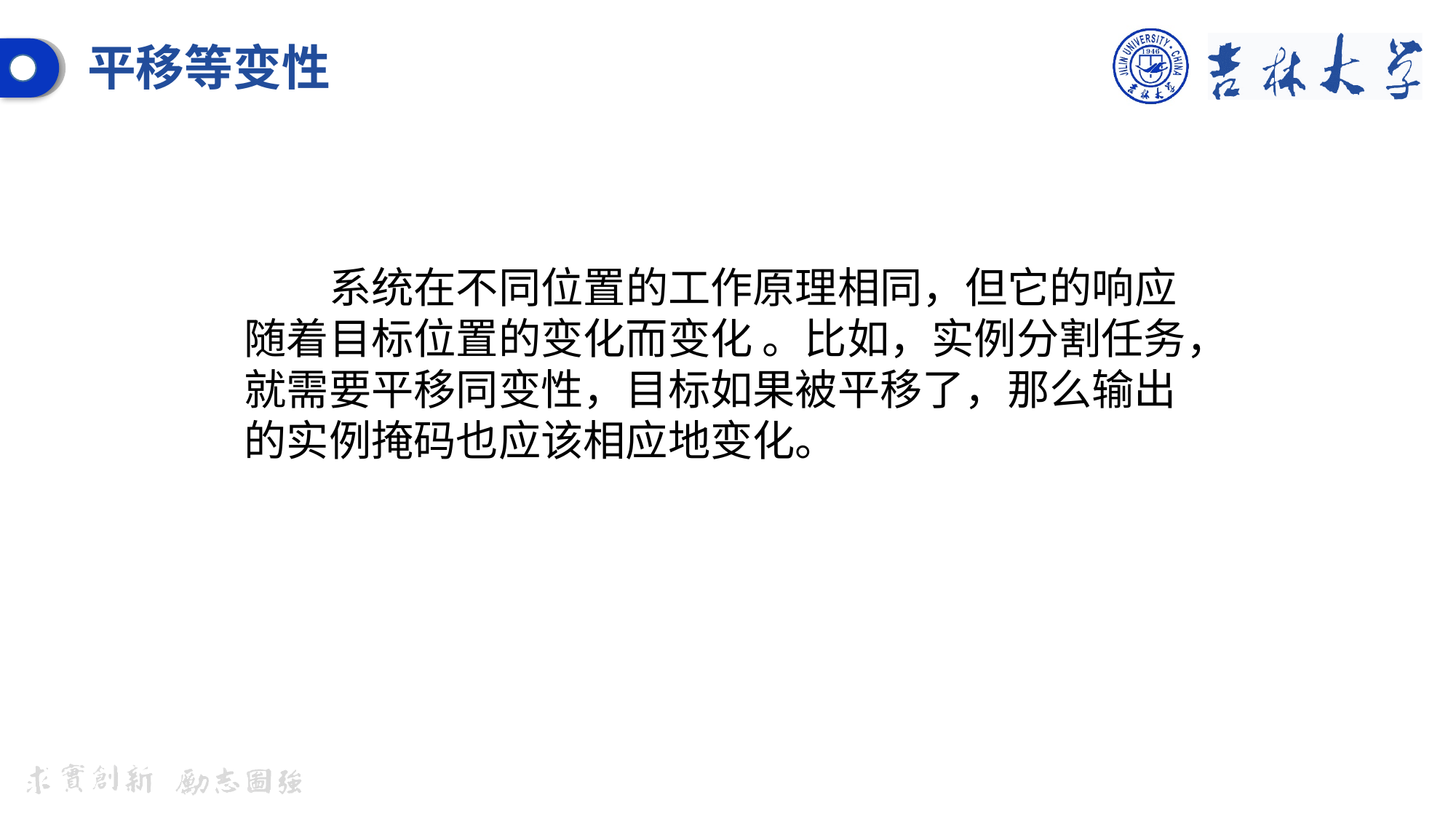

平移等变性
系统在不同位置的工作原理相同，但它的响应随着目标位置的变化而变化 。比如，实例分割任务，就需要平移同变性，目标如果被平移了，那么输出的实例掩码也应该相应地变化。